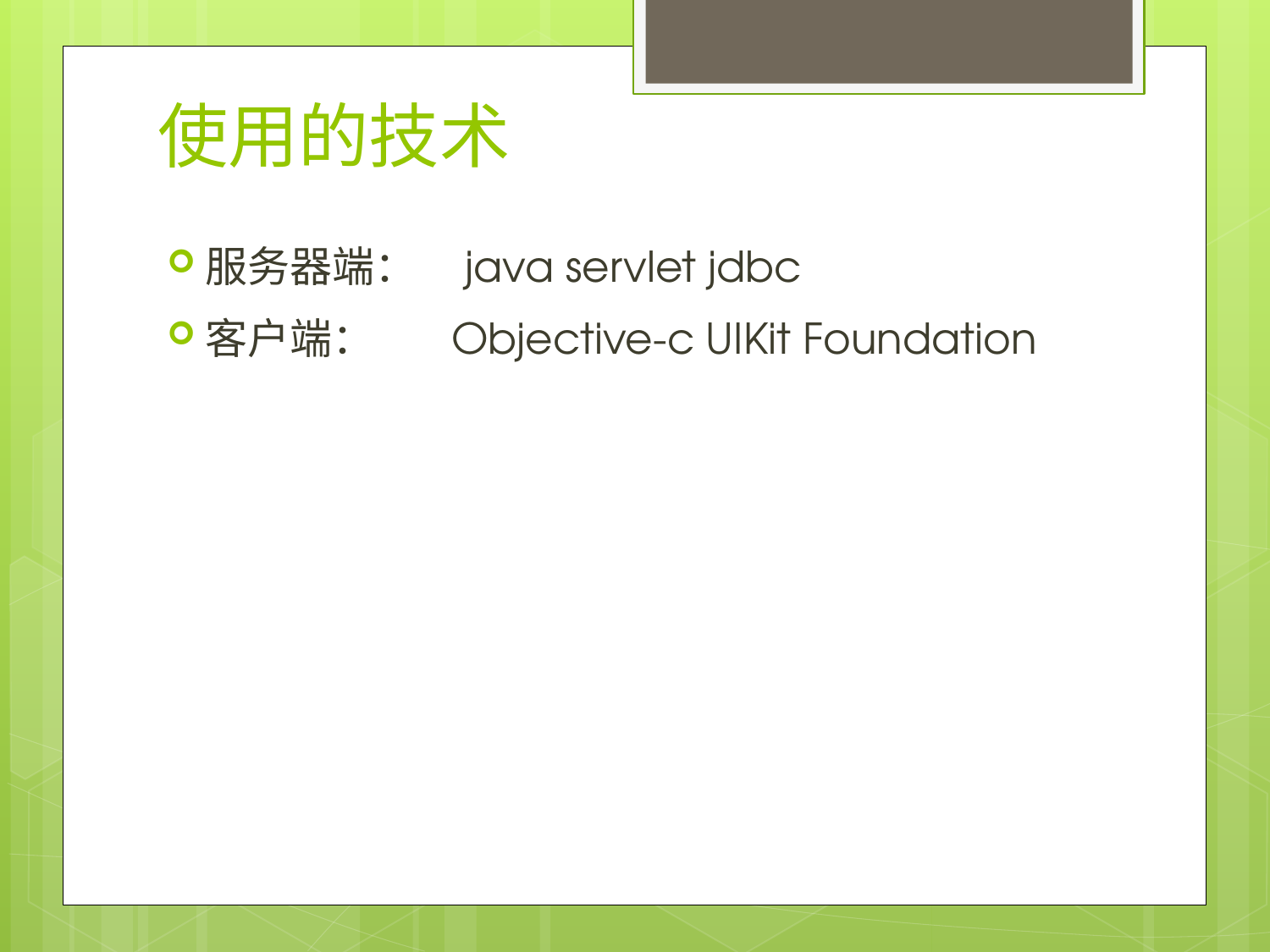

# 使用的技术
服务器端：    java servlet jdbc
客户端：       Objective-c UIKit Foundation